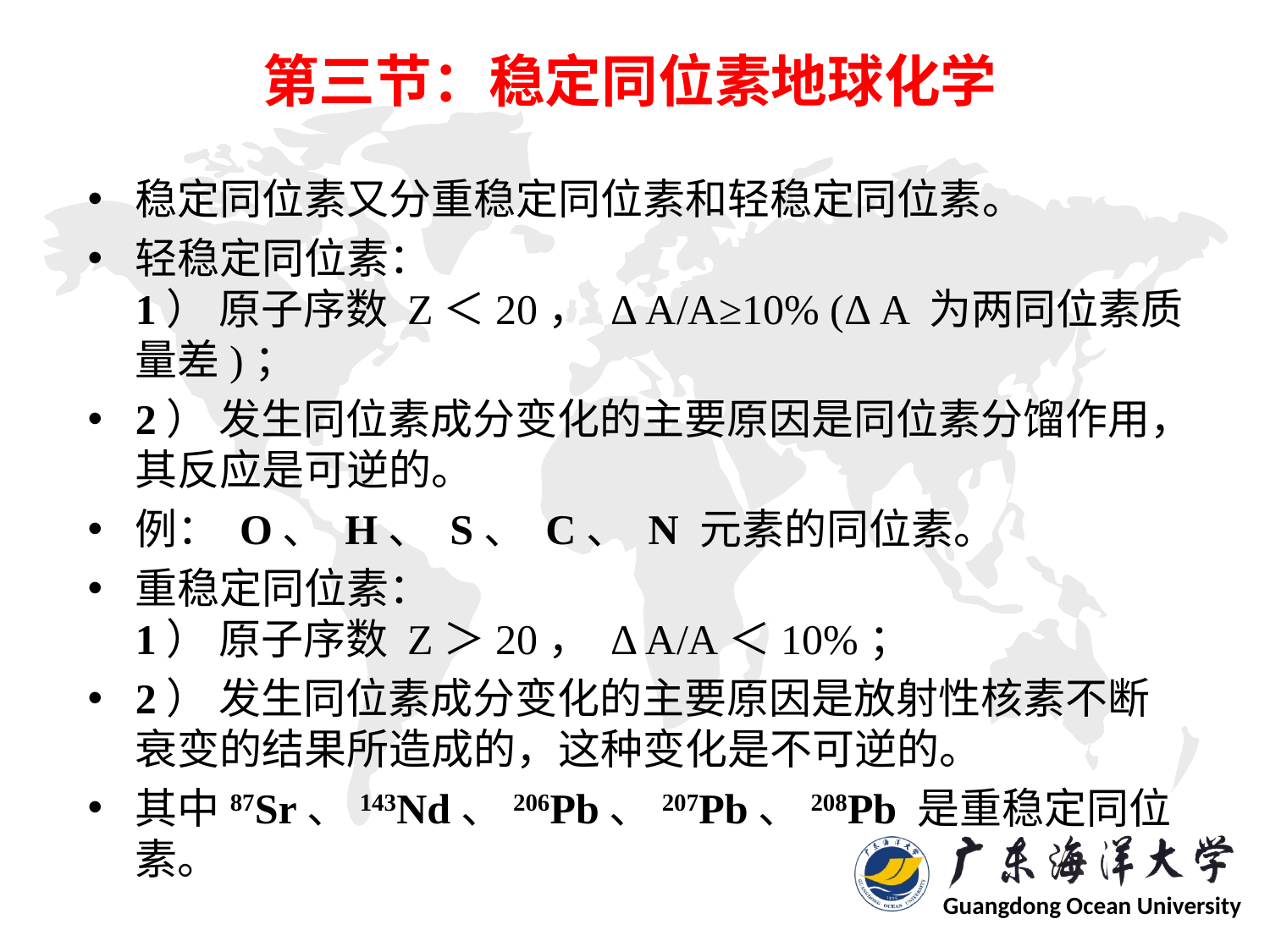

# 第三节：稳定同位素地球化学
稳定同位素又分重稳定同位素和轻稳定同位素。
轻稳定同位素：
1） 原子序数 Z＜20， Δ A/A≥10% (Δ A 为两同位素质量差)；
2） 发生同位素成分变化的主要原因是同位素分馏作用，其反应是可逆的。
例： O、 H、 S、 C、 N 元素的同位素。
重稳定同位素：
1） 原子序数 Z＞20， Δ A/A＜10%；
2） 发生同位素成分变化的主要原因是放射性核素不断
衰变的结果所造成的，这种变化是不可逆的。
其中87Sr、143Nd、206Pb、207Pb、208Pb 是重稳定同位素。